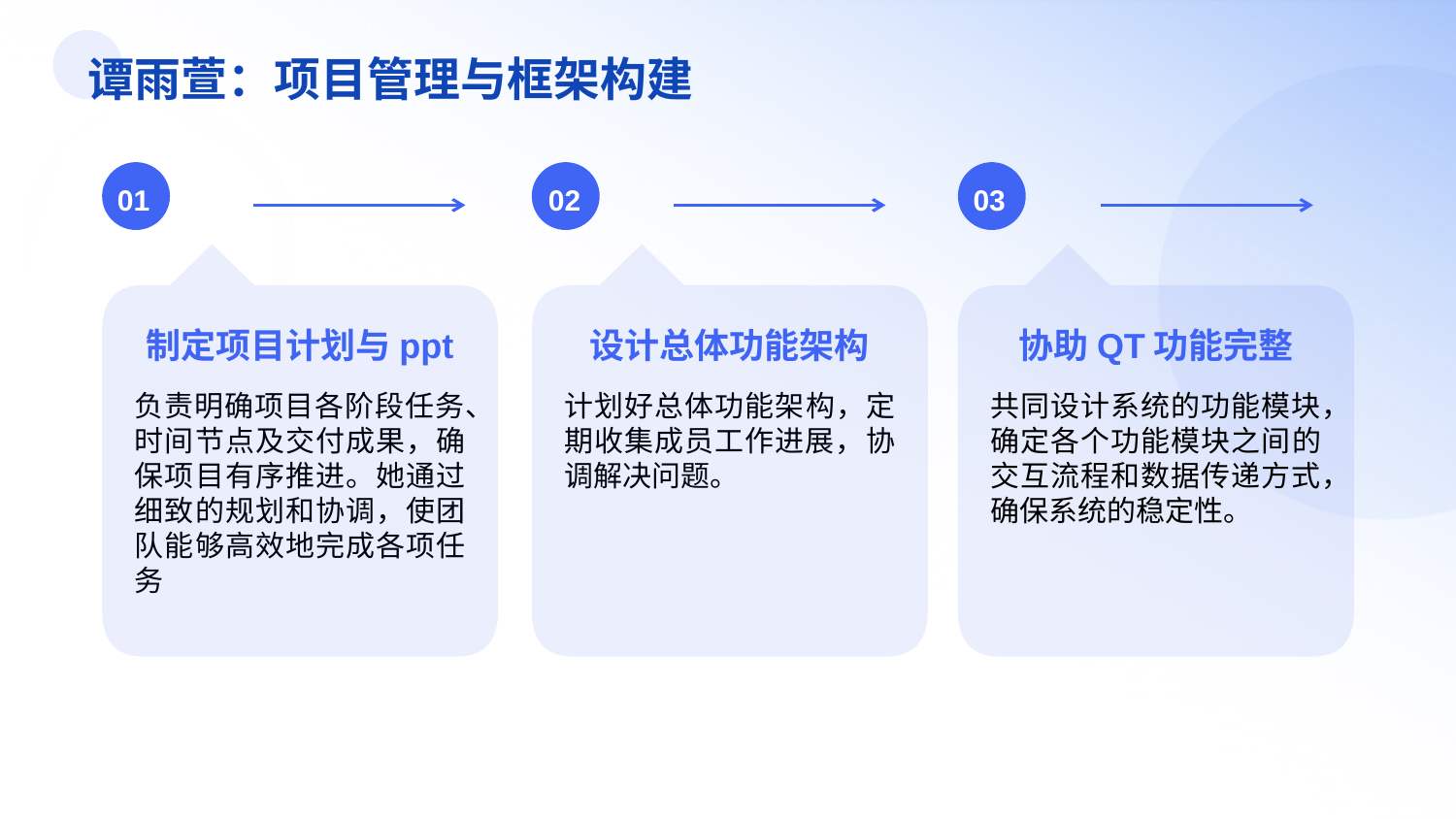

谭雨萱：项目管理与框架构建

01
02
03

制定项目计划与ppt
设计总体功能架构
协助QT功能完整
负责明确项目各阶段任务、时间节点及交付成果，确保项目有序推进。她通过细致的规划和协调，使团队能够高效地完成各项任务
计划好总体功能架构，定期收集成员工作进展，协调解决问题。

共同设计系统的功能模块，确定各个功能模块之间的交互流程和数据传递方式，确保系统的稳定性。